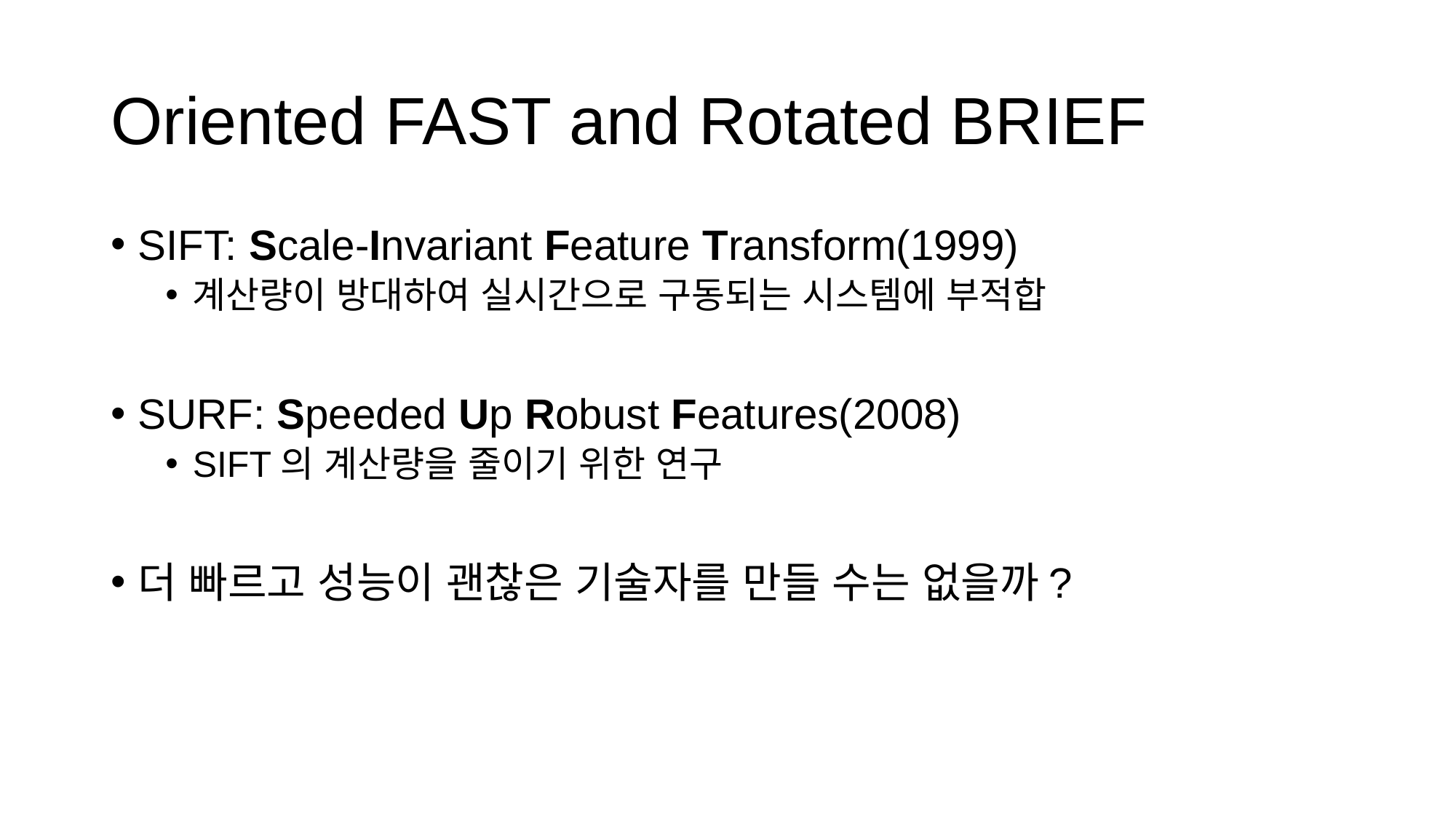

# Oriented FAST and Rotated BRIEF
SIFT: Scale-Invariant Feature Transform(1999)
계산량이 방대하여 실시간으로 구동되는 시스템에 부적합

SURF: Speeded Up Robust Features(2008)
SIFT의 계산량을 줄이기 위한 연구

더 빠르고 성능이 괜찮은 기술자를 만들 수는 없을까?